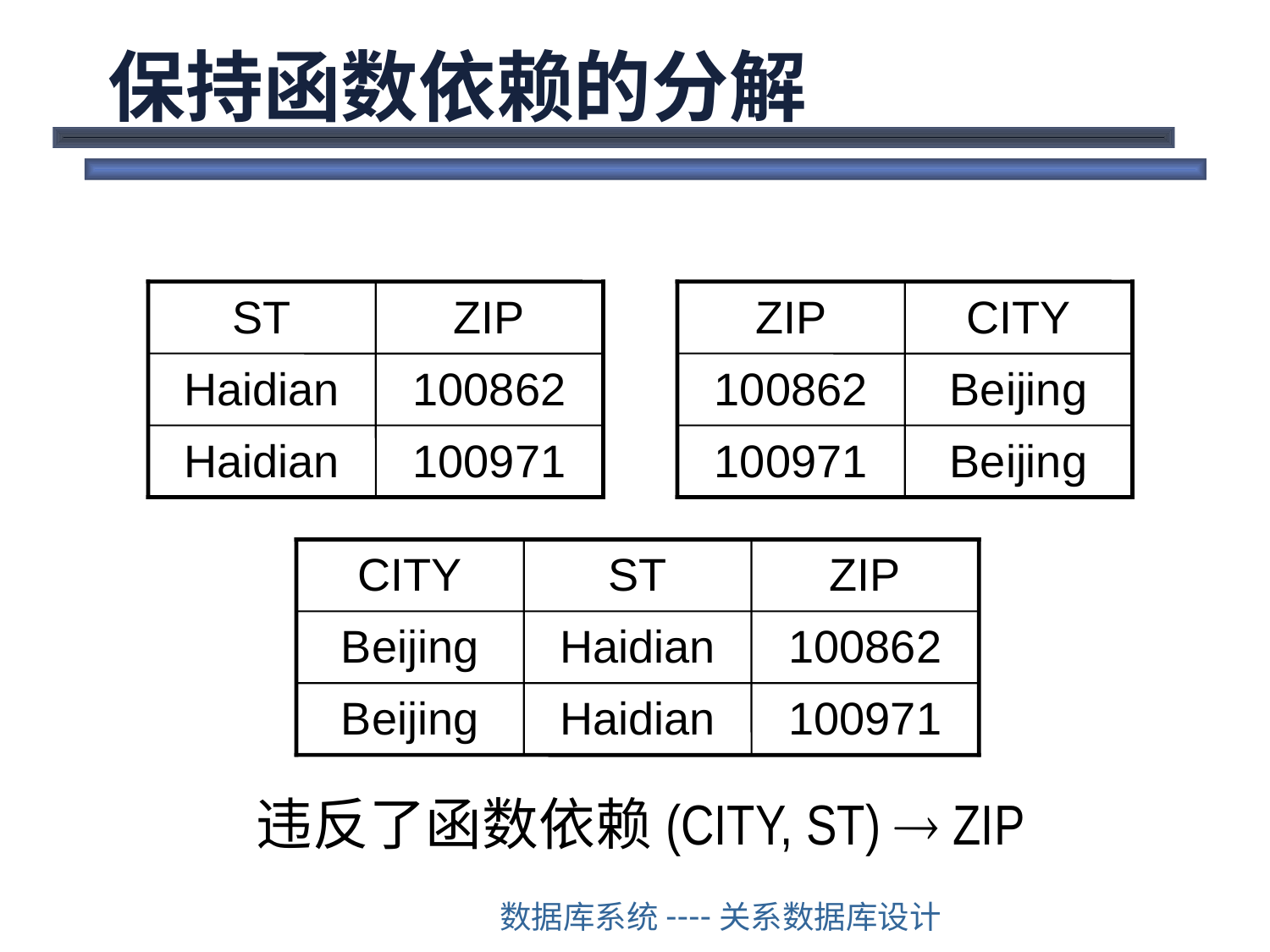

# 保持函数依赖的分解
ST

ZIP

Haidian

100862
Haidian

100971

ZIP

CITY

100862

Beijing
100971

Beijing

CITY

ST

ZIP

Beijing

Haidian
100862
Beijing

Haidian
100971

违反了函数依赖(CITY, ST) → ZIP
数据库系统----关系数据库设计